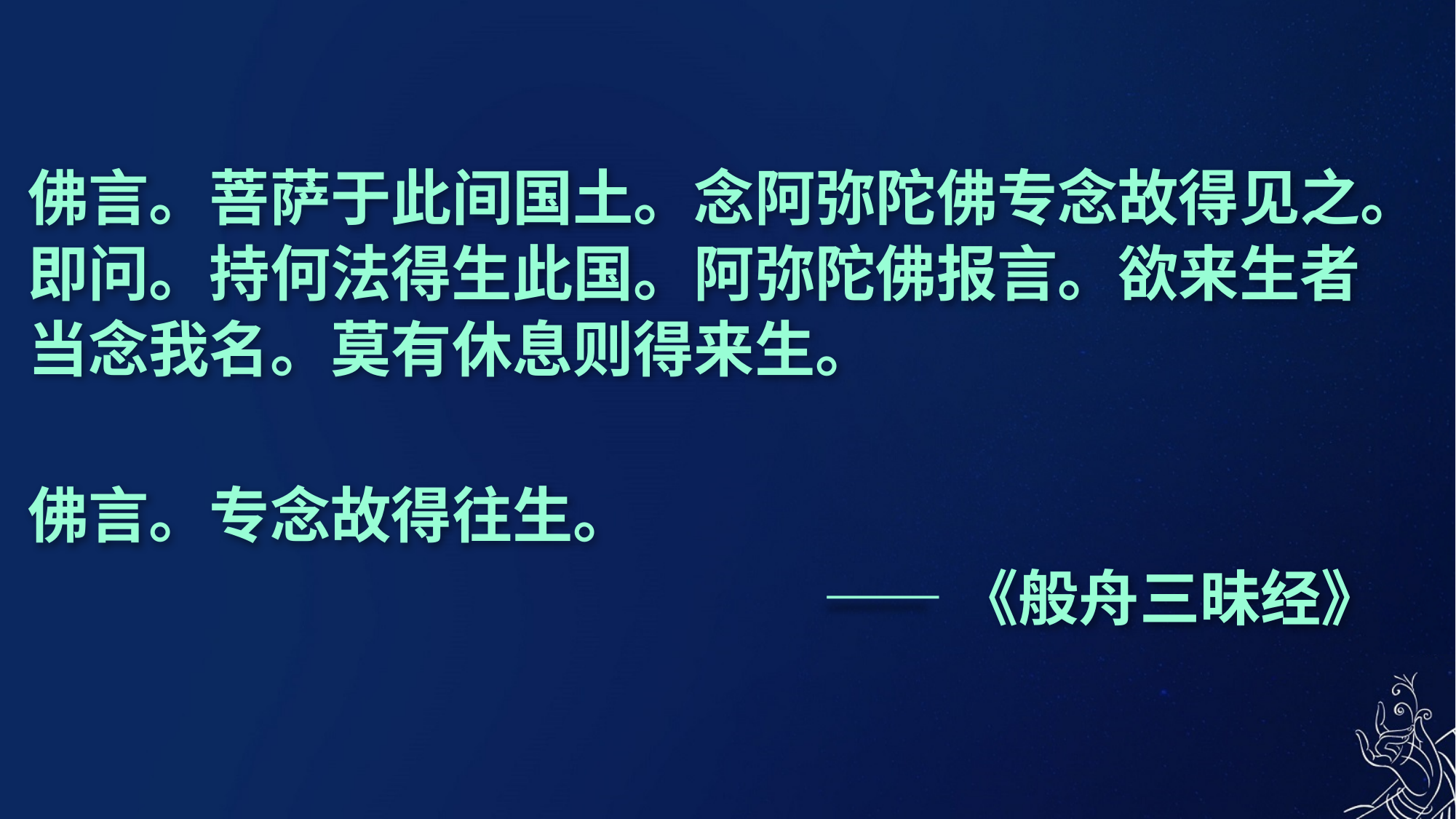

佛言。菩萨于此间国土。念阿弥陀佛专念故得见之。即问。持何法得生此国。阿弥陀佛报言。欲来生者当念我名。莫有休息则得来生。

佛言。专念故得往生。
——《般舟三昧经》